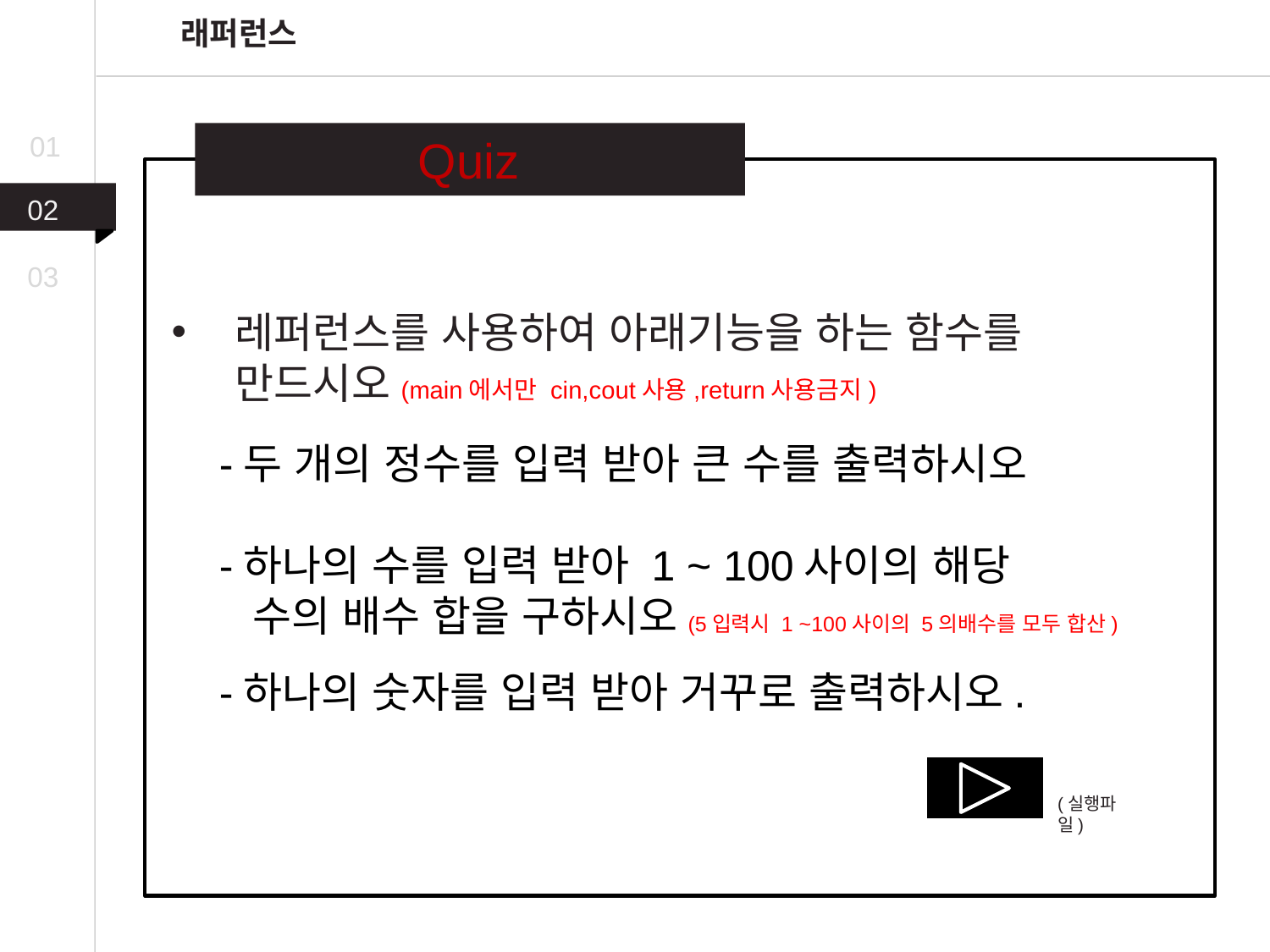

래퍼런스
01
Quiz

02

03
레퍼런스를 사용하여 아래기능을 하는 함수를   만드시오(main에서만 cin,cout사용,return사용금지)

    -두 개의 정수를 입력 받아 큰 수를 출력하시오

    -하나의 수를 입력 받아 1 ~ 100사이의 해당
      수의 배수 합을 구하시오(5입력시 1 ~100사이의 5의배수를 모두 합산)

    -하나의 숫자를 입력 받아 거꾸로 출력하시오.

(실행파일)